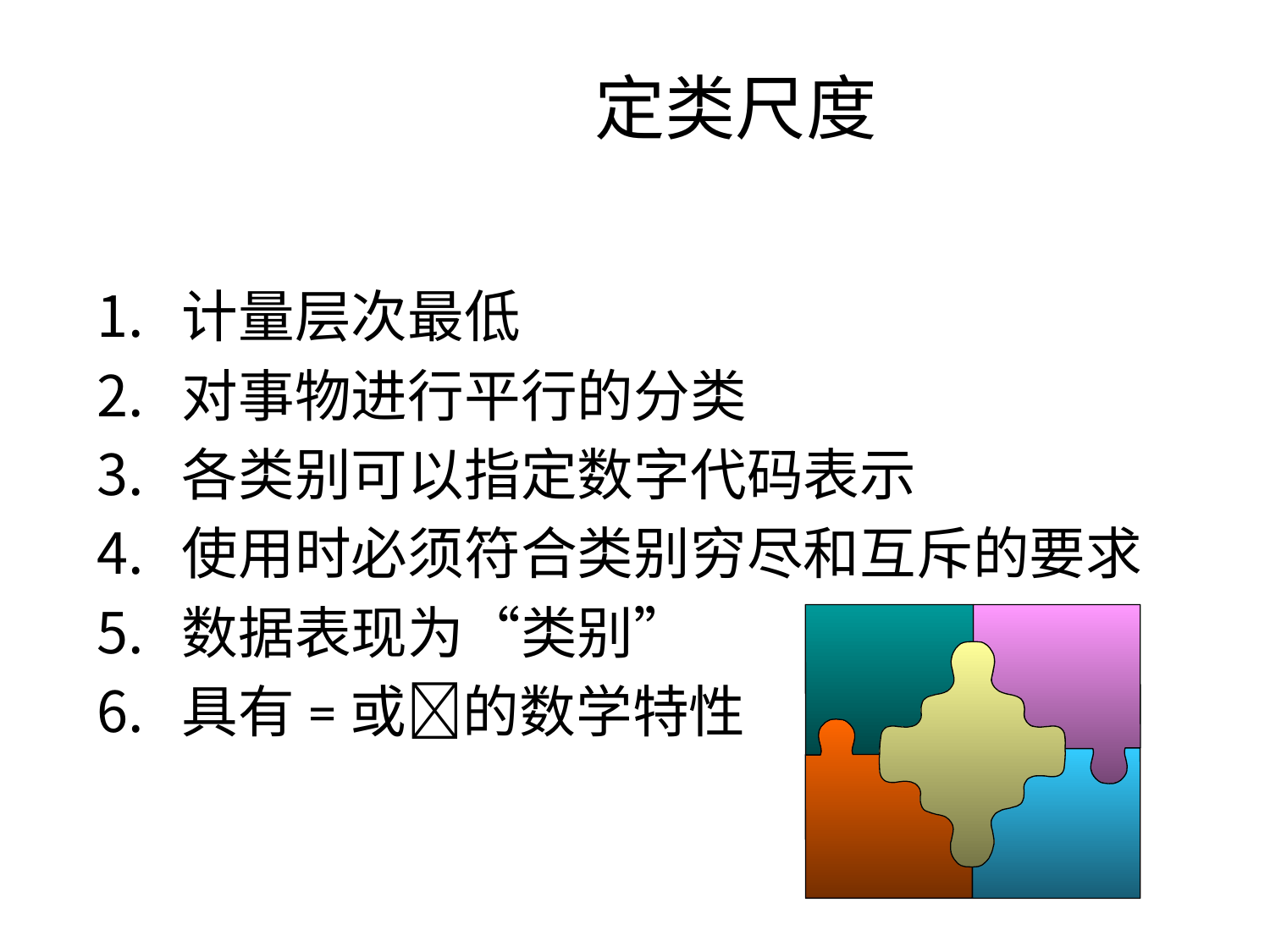

# 定类尺度
计量层次最低
对事物进行平行的分类
各类别可以指定数字代码表示
使用时必须符合类别穷尽和互斥的要求
数据表现为“类别”
具有=或≠的数学特性